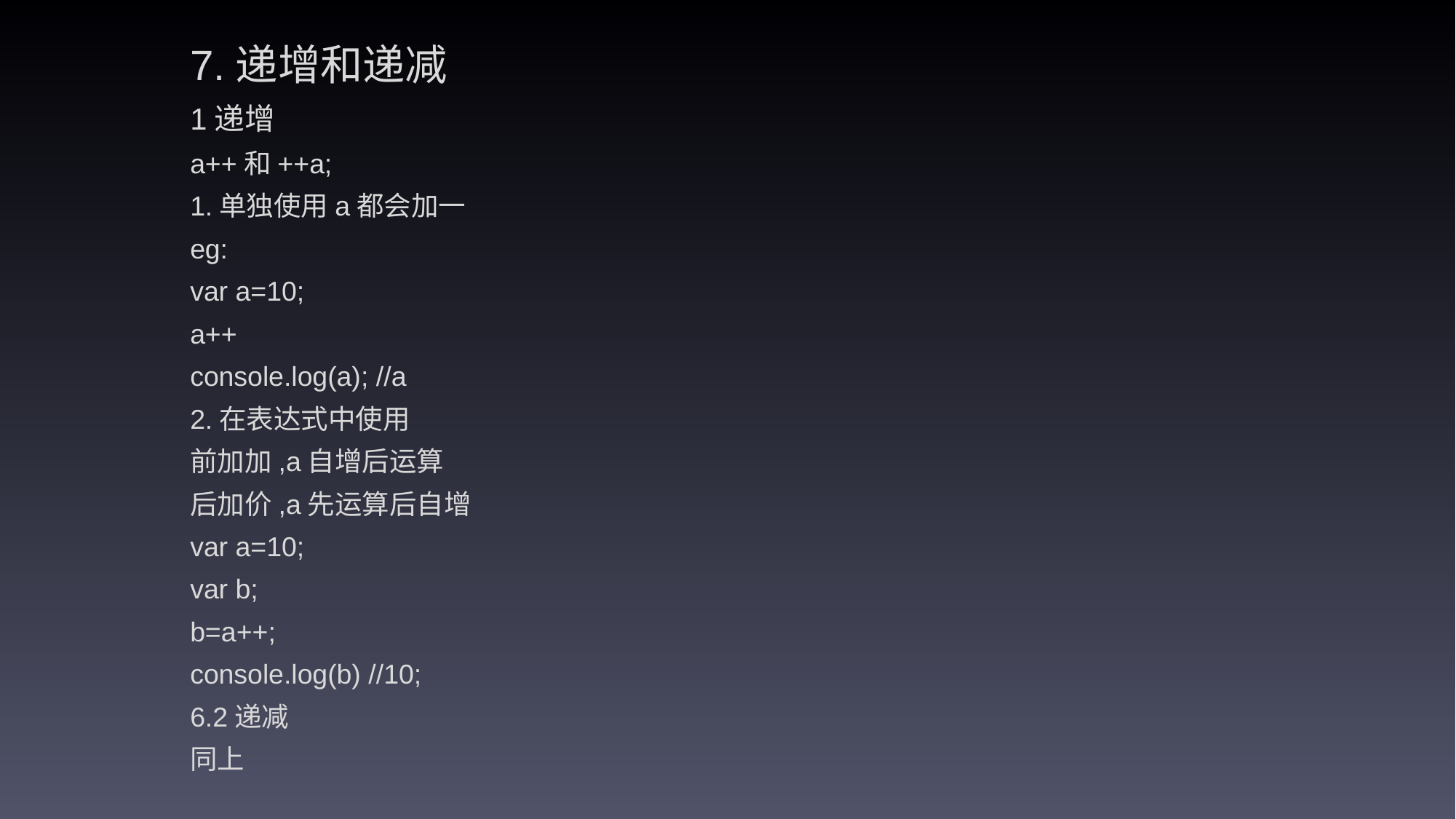

7.递增和递减
1递增
a++和++a;
1.单独使用a都会加一
eg:
var a=10;
a++
console.log(a); //a
2.在表达式中使用
前加加,a自增后运算
后加价,a先运算后自增
var a=10;
var b;
b=a++;
console.log(b) //10;
6.2递减
同上